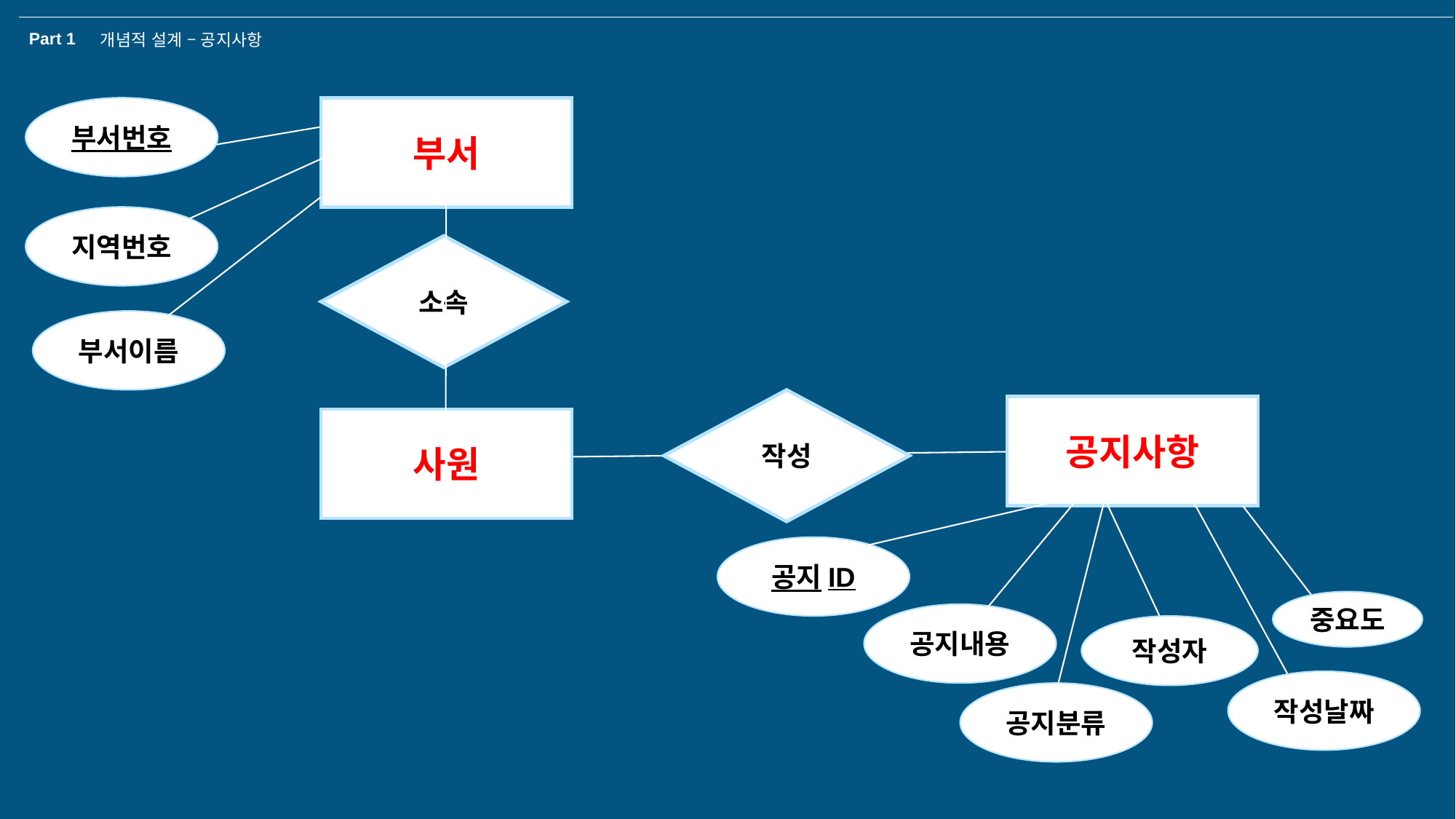

Part 1
개념적 설계 – 공지사항
부서번호
부서
지역번호
소속
부서이름
작성
공지사항
사원
공지ID
중요도
공지내용
작성자
작성날짜
공지분류